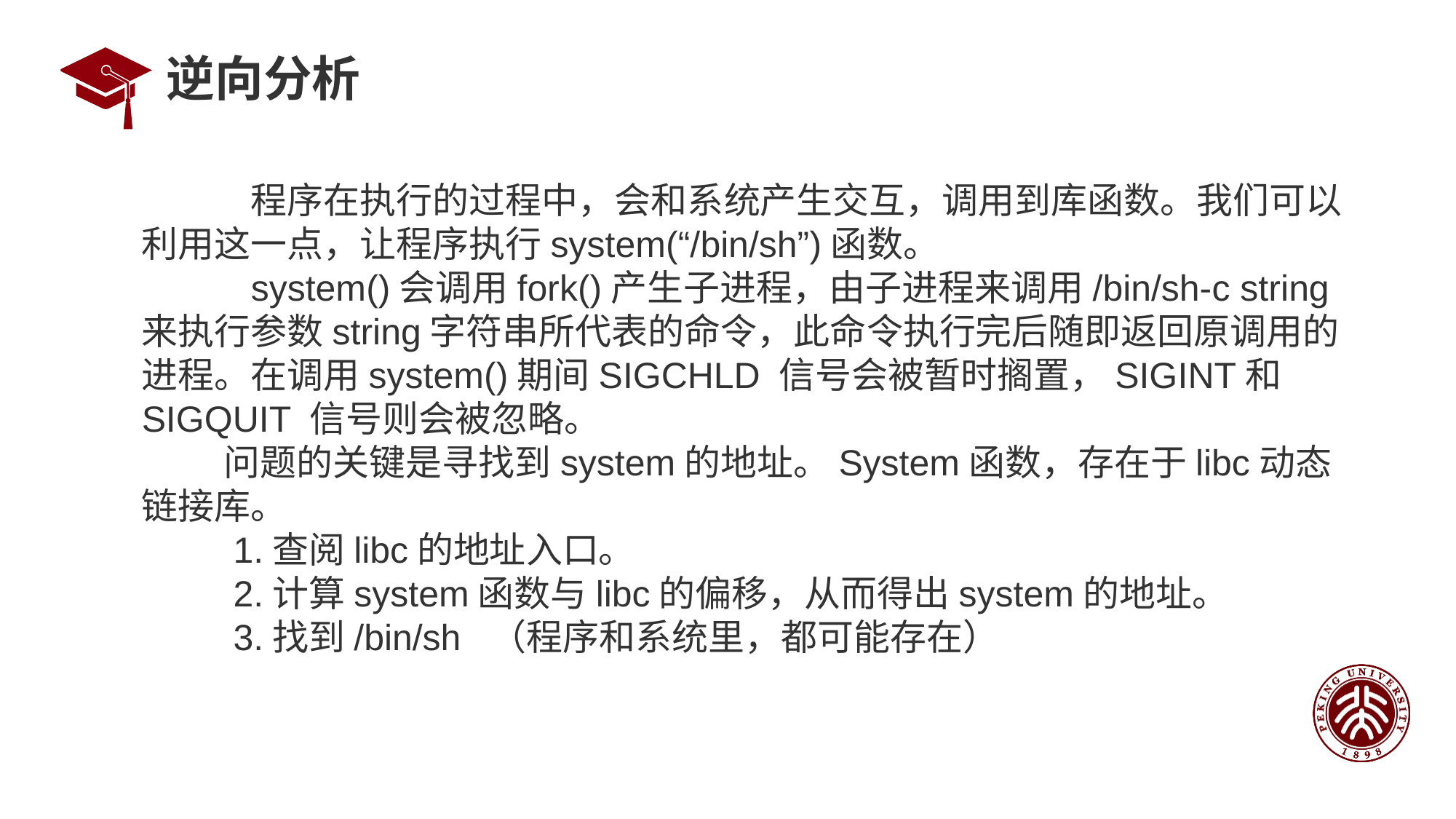

# 逆向分析
	程序在执行的过程中，会和系统产生交互，调用到库函数。我们可以利用这一点，让程序执行system(“/bin/sh”)函数。
	system()会调用fork()产生子进程，由子进程来调用/bin/sh-c string来执行参数string字符串所代表的命令，此命令执行完后随即返回原调用的进程。在调用system()期间SIGCHLD 信号会被暂时搁置，SIGINT和SIGQUIT 信号则会被忽略。
         问题的关键是寻找到system的地址。System函数，存在于libc动态链接库。
         1.查阅libc的地址入口。
         2.计算system函数与libc的偏移，从而得出system的地址。
         3.找到/bin/sh  （程序和系统里，都可能存在）
26